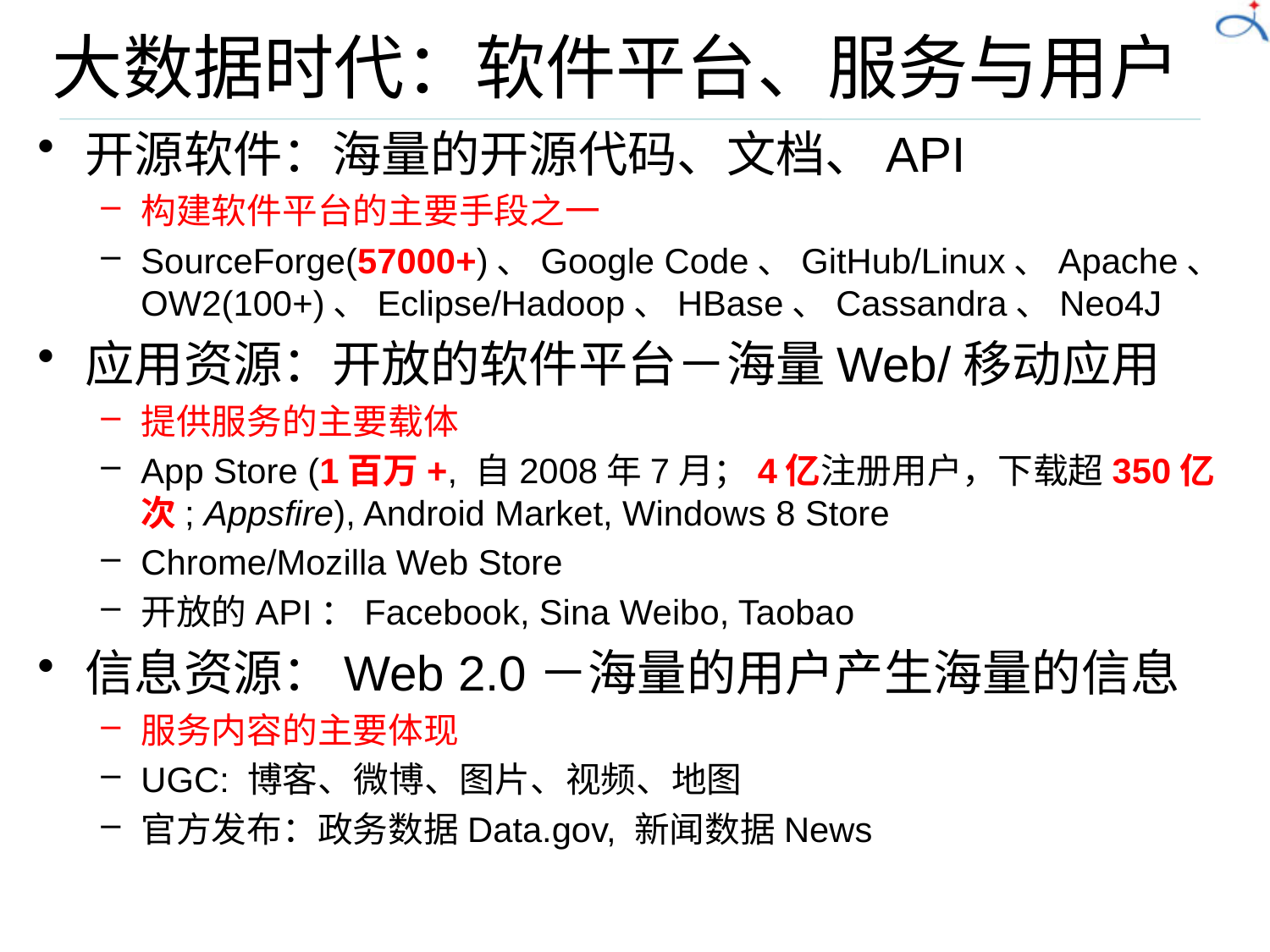

# 大数据时代：软件平台、服务与用户
开源软件：海量的开源代码、文档、API
构建软件平台的主要手段之一
SourceForge(57000+)、Google Code、GitHub/Linux、Apache、OW2(100+)、Eclipse/Hadoop、HBase、Cassandra、Neo4J
应用资源：开放的软件平台－海量Web/移动应用
提供服务的主要载体
App Store (1百万+, 自2008年7月；4亿注册用户，下载超350亿次; Appsfire), Android Market, Windows 8 Store
Chrome/Mozilla Web Store
开放的API：Facebook, Sina Weibo, Taobao
信息资源：Web 2.0－海量的用户产生海量的信息
服务内容的主要体现
UGC: 博客、微博、图片、视频、地图
官方发布：政务数据Data.gov, 新闻数据News